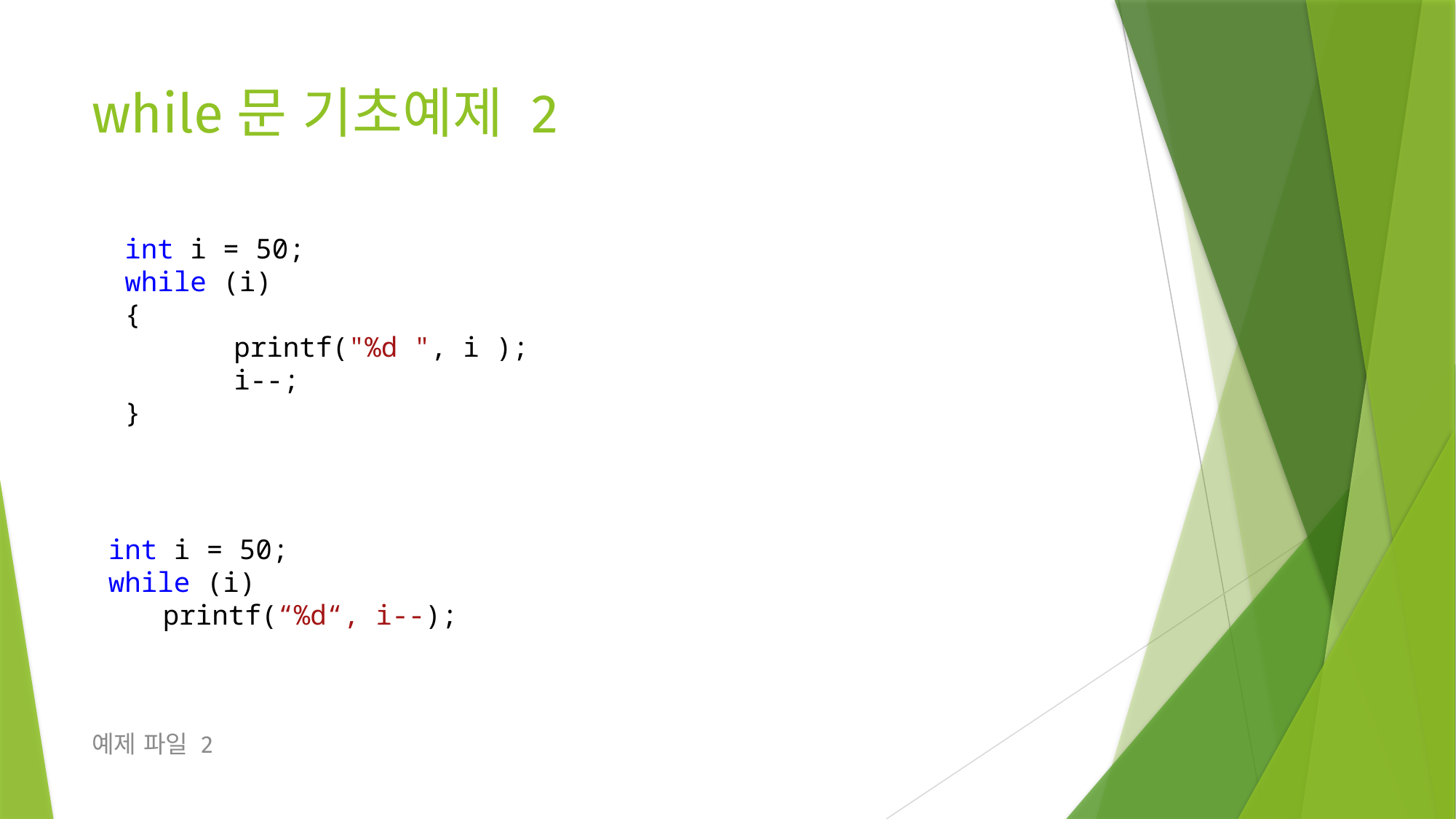

# while문 기초예제 2
int i = 50;
while (i)
{
	printf("%d ", i );
	i--;
}
int i = 50;
while (i)
printf(“%d“, i--);

예제 파일 2